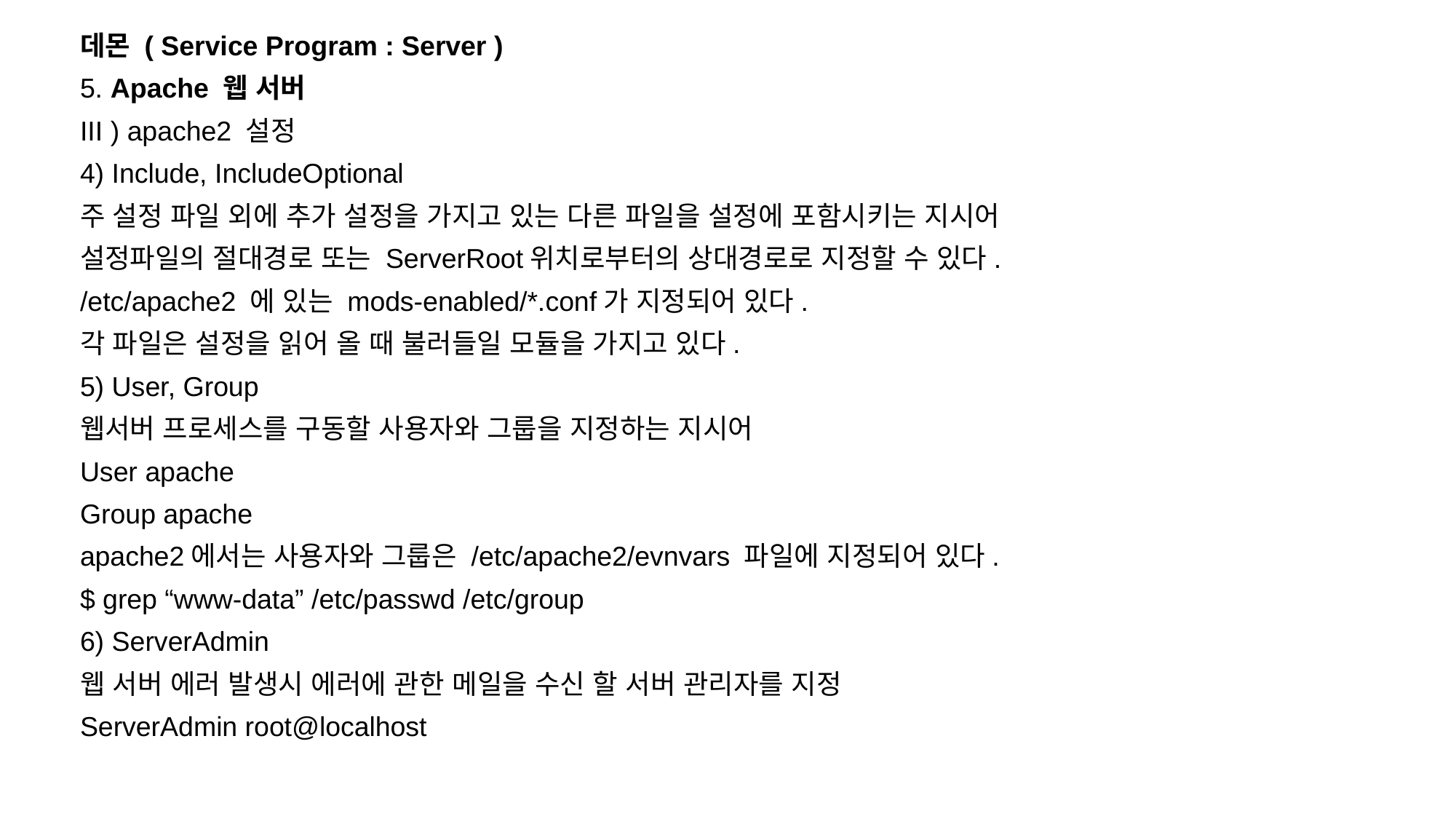

데몬 ( Service Program : Server )
5. Apache 웹 서버
III ) apache2 설정
4) Include, IncludeOptional
주 설정 파일 외에 추가 설정을 가지고 있는 다른 파일을 설정에 포함시키는 지시어
설정파일의 절대경로 또는 ServerRoot위치로부터의 상대경로로 지정할 수 있다.
/etc/apache2 에 있는 mods-enabled/*.conf가 지정되어 있다.
각 파일은 설정을 읽어 올 때 불러들일 모듈을 가지고 있다.
5) User, Group
웹서버 프로세스를 구동할 사용자와 그룹을 지정하는 지시어
User apache
Group apache
apache2에서는 사용자와 그룹은 /etc/apache2/evnvars 파일에 지정되어 있다.
$ grep “www-data” /etc/passwd /etc/group
6) ServerAdmin
웹 서버 에러 발생시 에러에 관한 메일을 수신 할 서버 관리자를 지정
ServerAdmin root@localhost